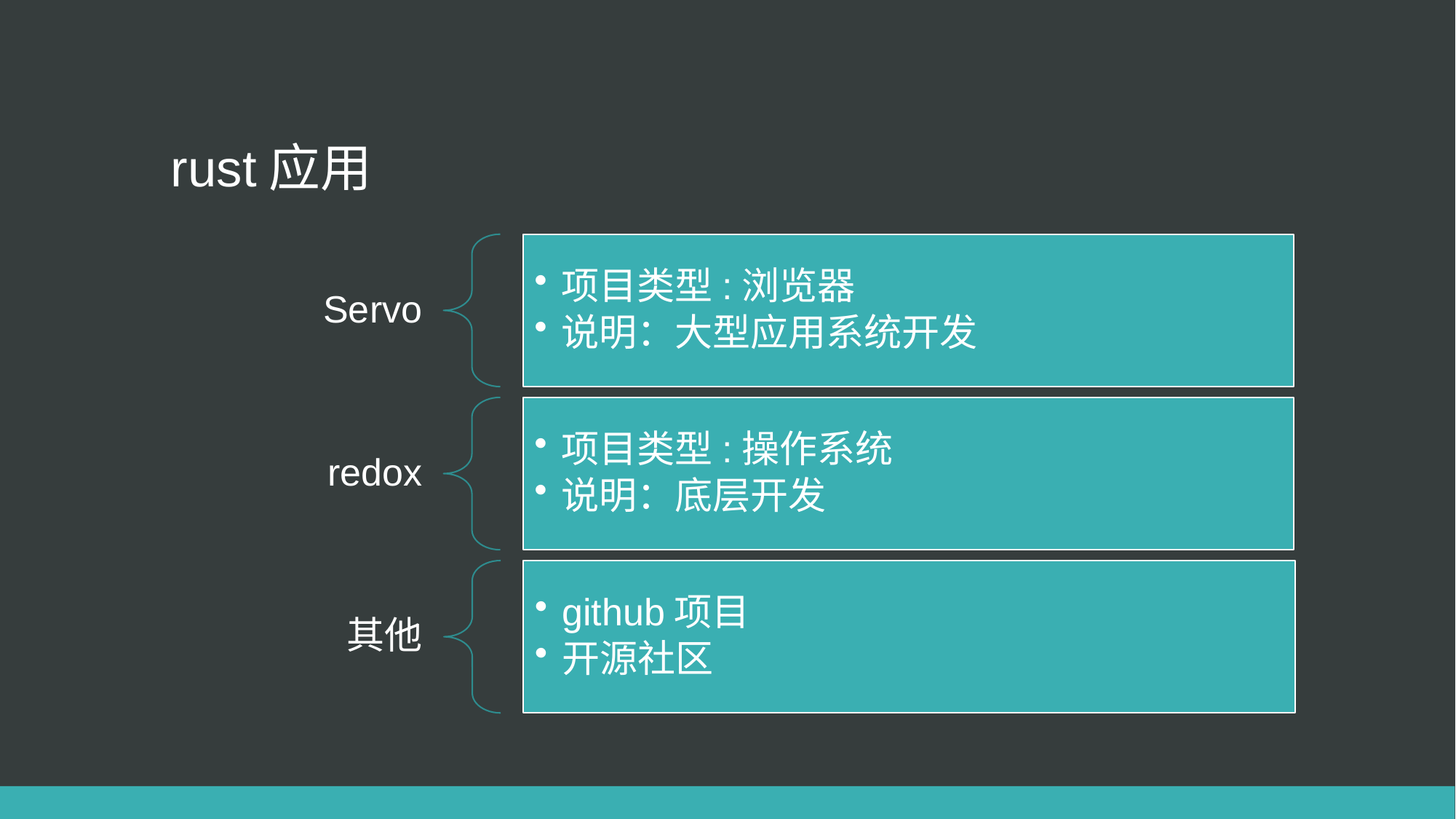

# rust应用
Servo
项目类型:浏览器
说明：大型应用系统开发
redox
项目类型:操作系统
说明：底层开发
其他
github项目
开源社区